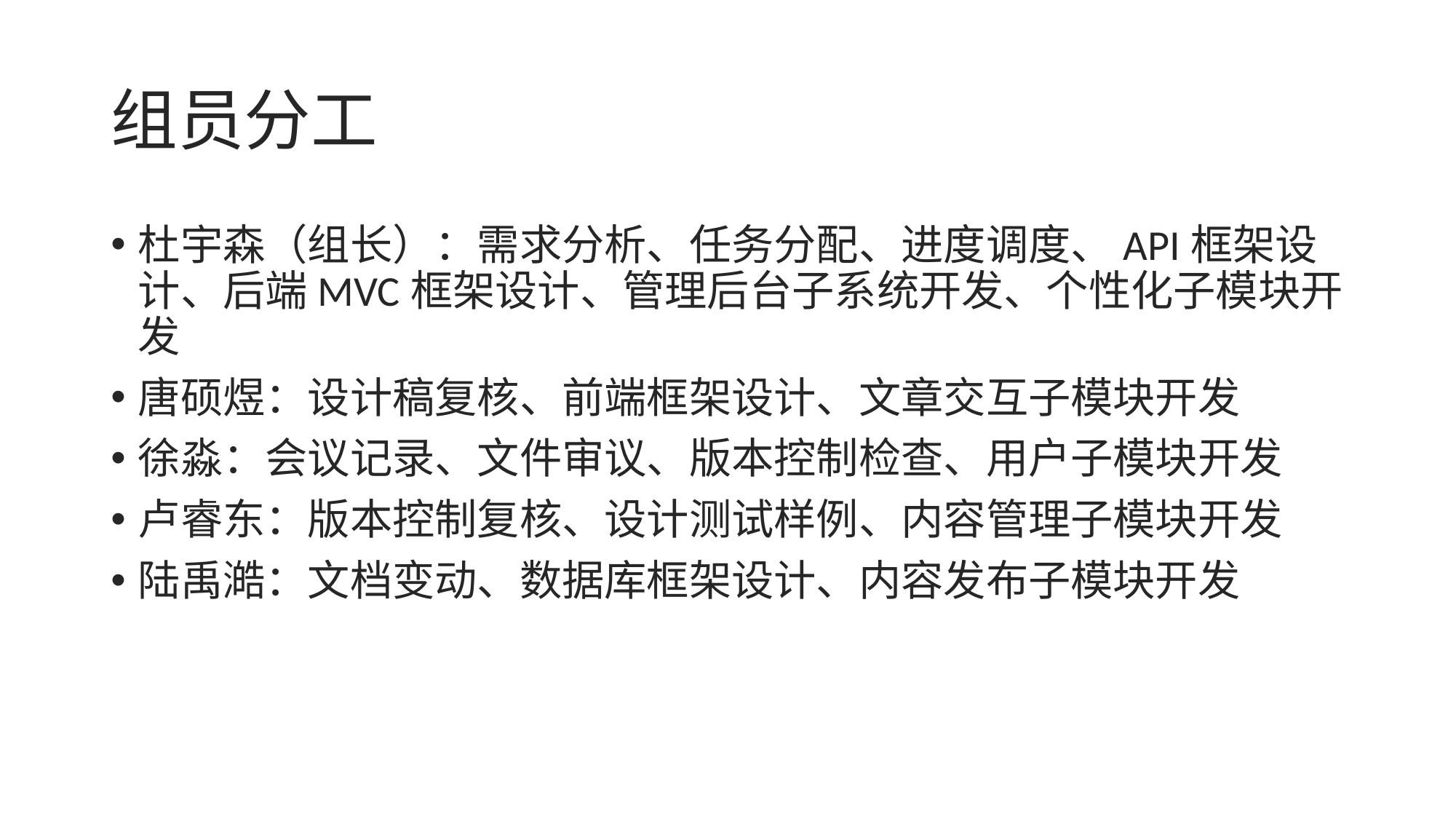

# 组员分工
杜宇森（组长）：需求分析、任务分配、进度调度、API框架设计、后端MVC框架设计、管理后台子系统开发、个性化子模块开发
唐硕煜：设计稿复核、前端框架设计、文章交互子模块开发
徐淼：会议记录、文件审议、版本控制检查、用户子模块开发
卢睿东：版本控制复核、设计测试样例、内容管理子模块开发
陆禹澔：文档变动、数据库框架设计、内容发布子模块开发